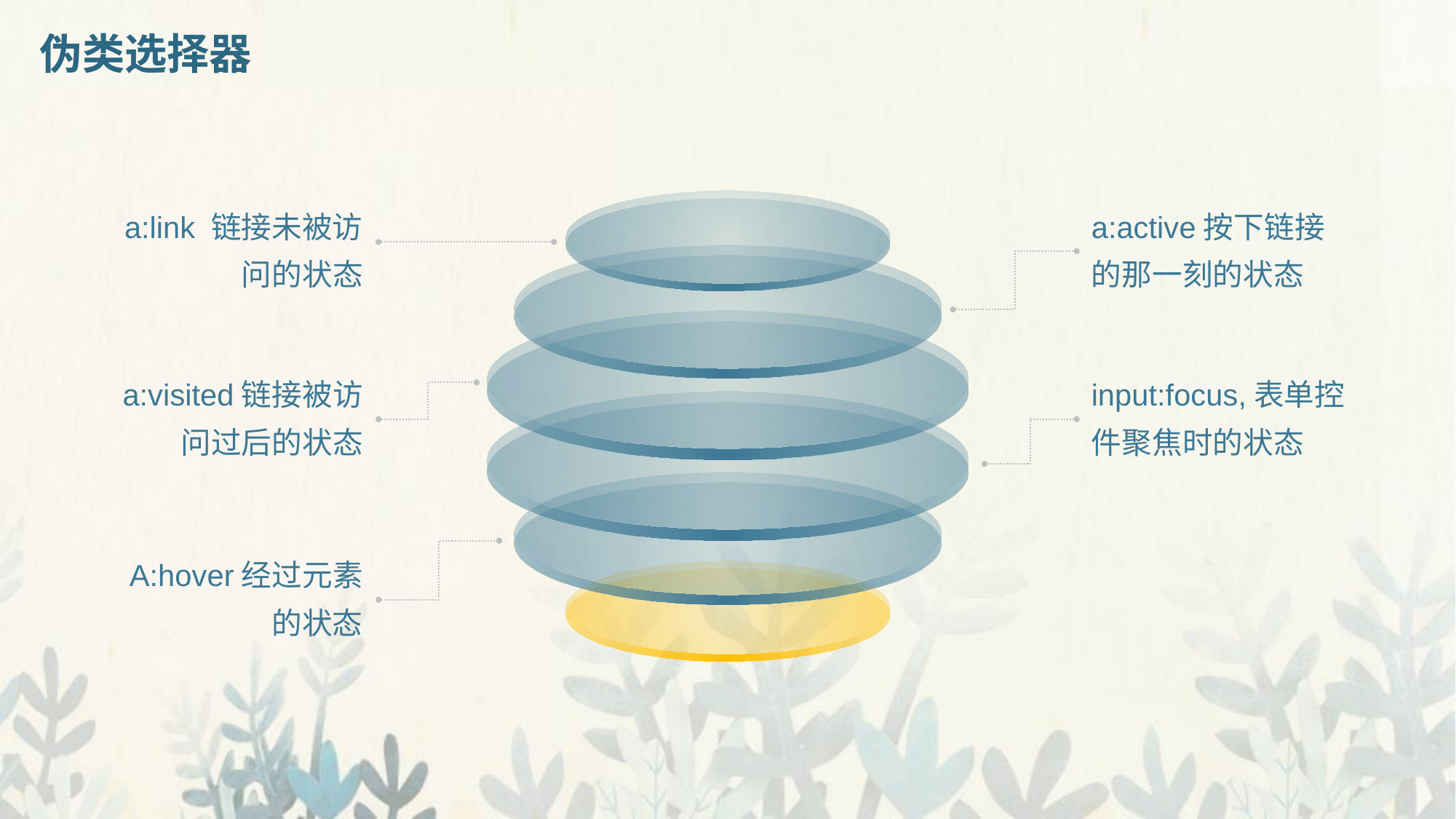

# 伪类选择器
a:link 链接未被访问的状态
a:active按下链接的那一刻的状态

a:visited链接被访问过后的状态
input:focus,表单控件聚焦时的状态

A:hover经过元素的状态